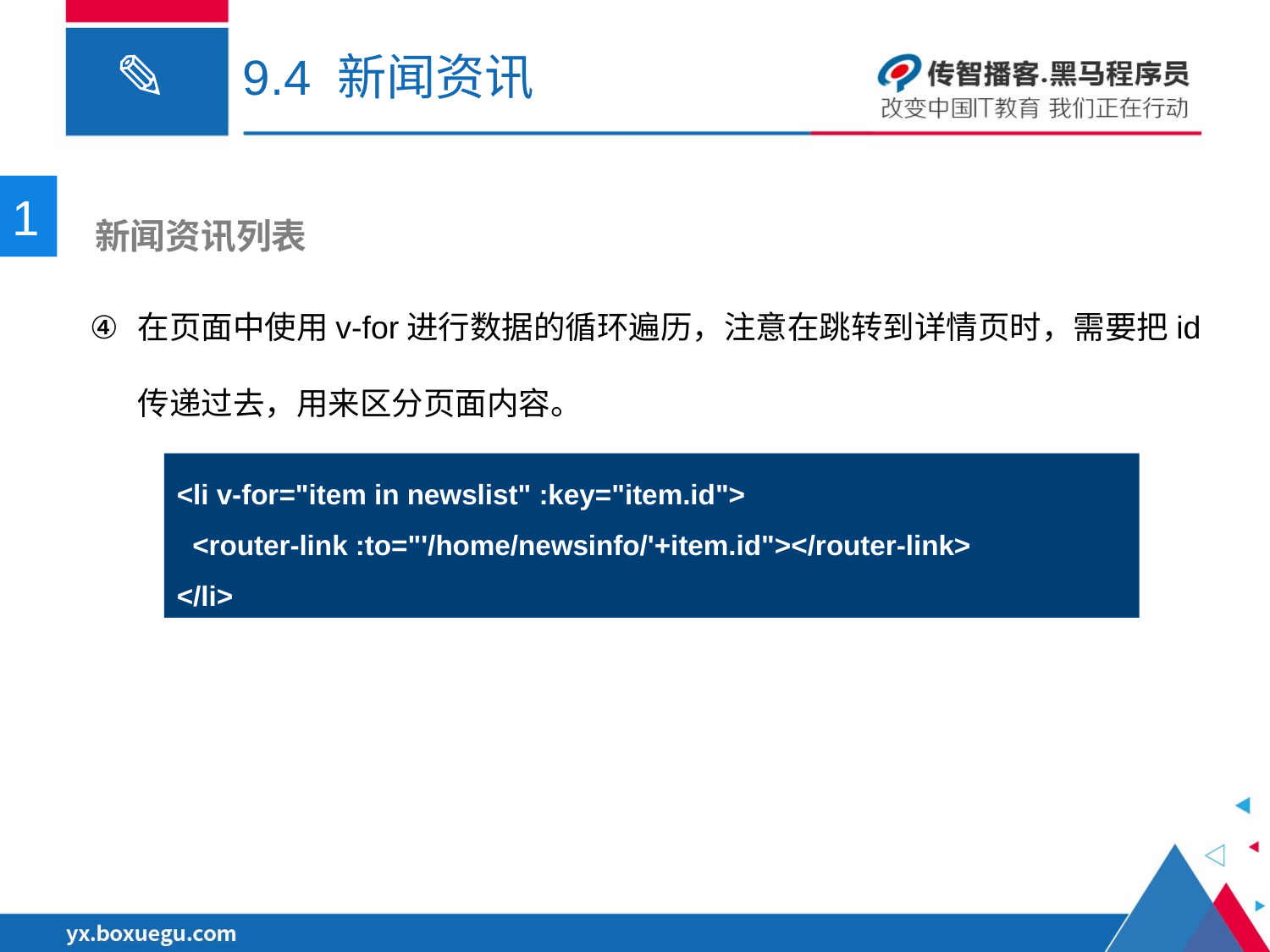

# 9.4 新闻资讯

1
  新闻资讯列表
在页面中使用v-for进行数据的循环遍历，注意在跳转到详情页时，需要把id传递过去，用来区分页面内容。
<li v-for="item in newslist" :key="item.id">
  <router-link :to="'/home/newsinfo/'+item.id"></router-link>
</li>